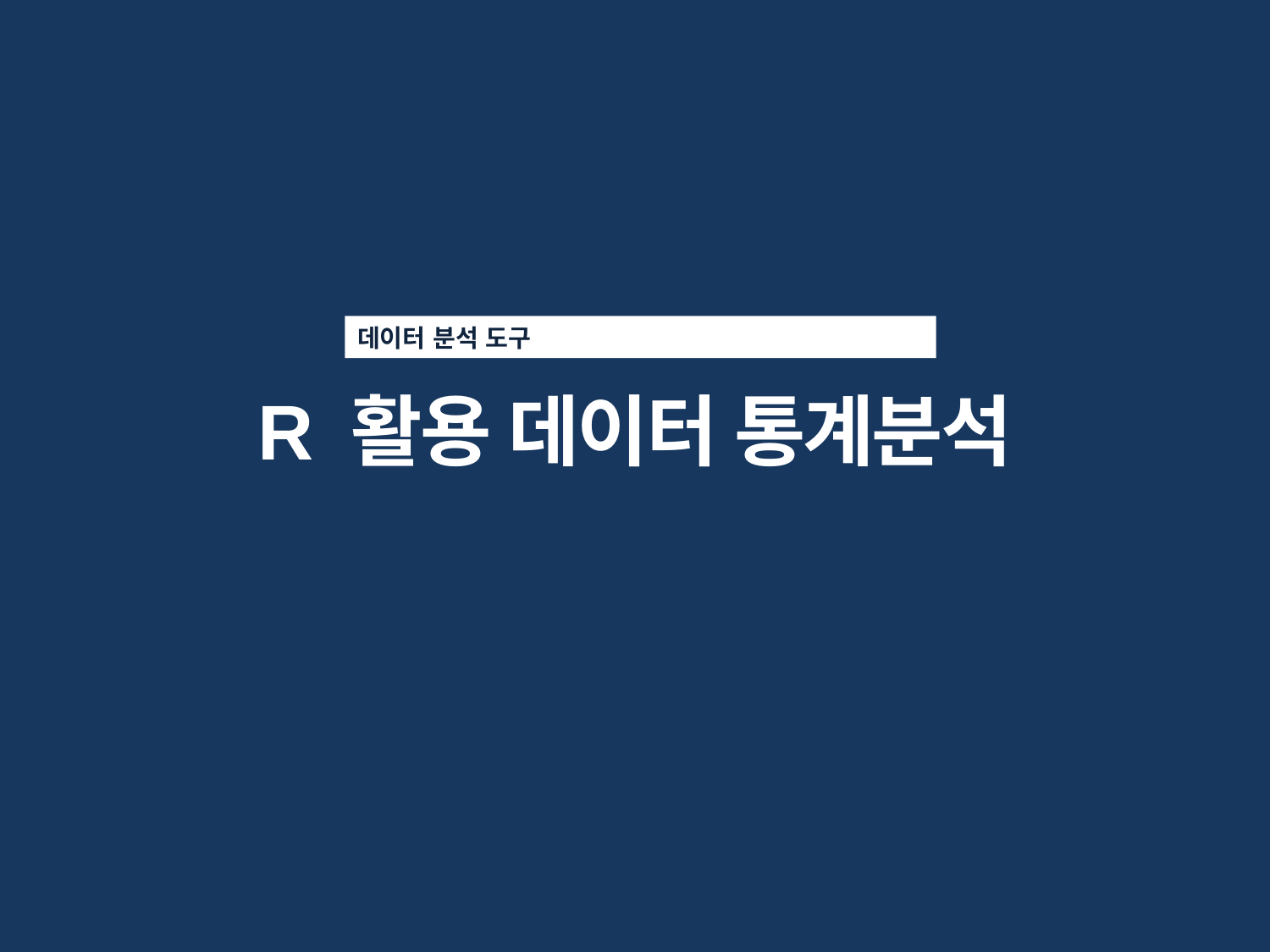

데이터 분석 도구
R 활용 데이터 통계분석